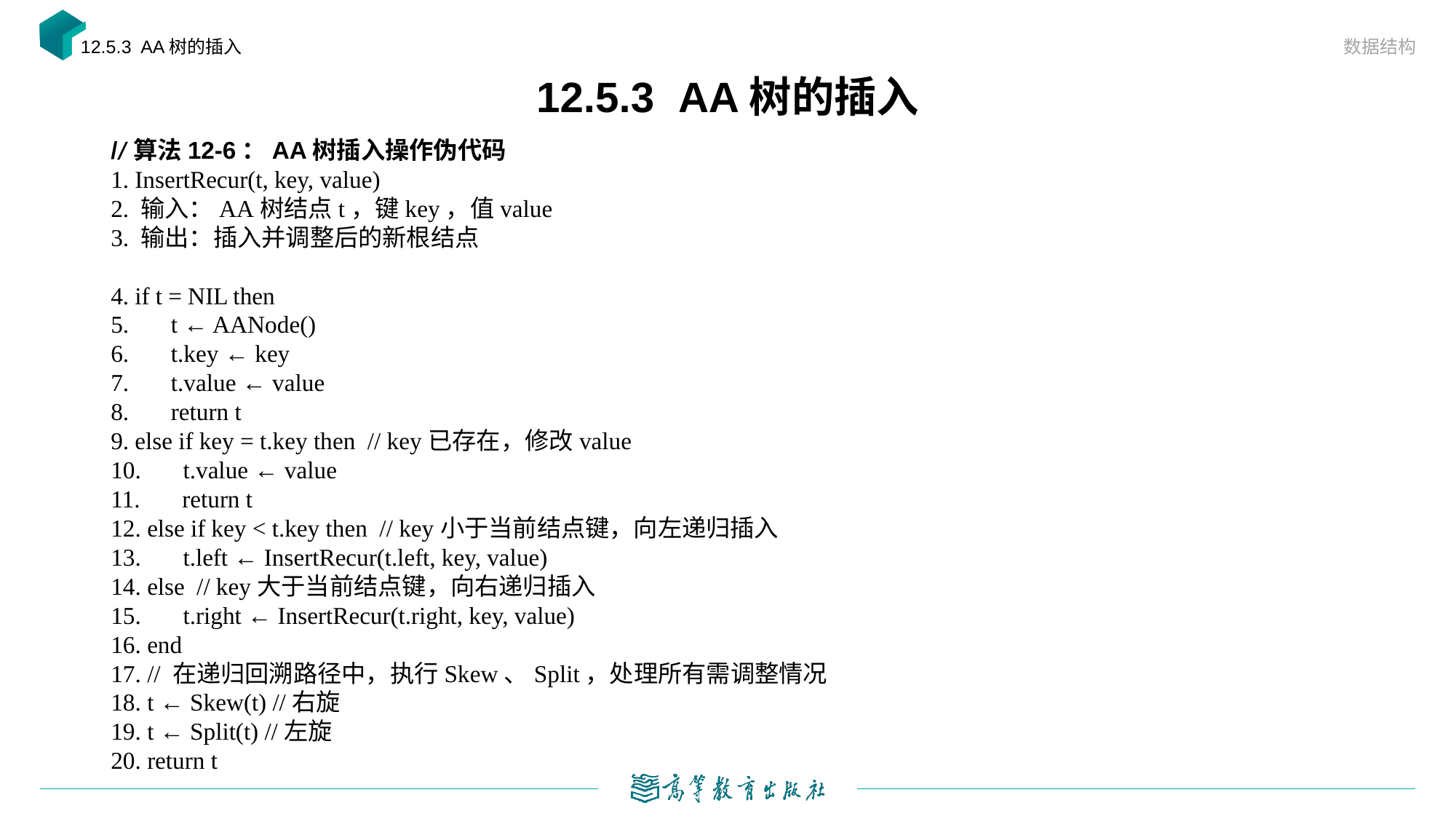

数据结构
12.5.3  AA树的插入
# 12.5.3  AA树的插入
//算法12-6：AA树插入操作伪代码
1. InsertRecur(t, key, value)
2. 输入：AA树结点t，键key，值value
3. 输出：插入并调整后的新根结点

4. if t = NIL then
5.       t ← AANode()
6.       t.key ← key
7.       t.value ← value
8.       return t
9. else if key = t.key then  // key已存在，修改value
10.       t.value ← value
11.       return t
12. else if key < t.key then  // key小于当前结点键，向左递归插入
13.       t.left ← InsertRecur(t.left, key, value)
14. else  // key大于当前结点键，向右递归插入
15.       t.right ← InsertRecur(t.right, key, value)
16. end
17. // 在递归回溯路径中，执行Skew、Split，处理所有需调整情况
18. t ← Skew(t) //右旋
19. t ← Split(t) //左旋
20. return t